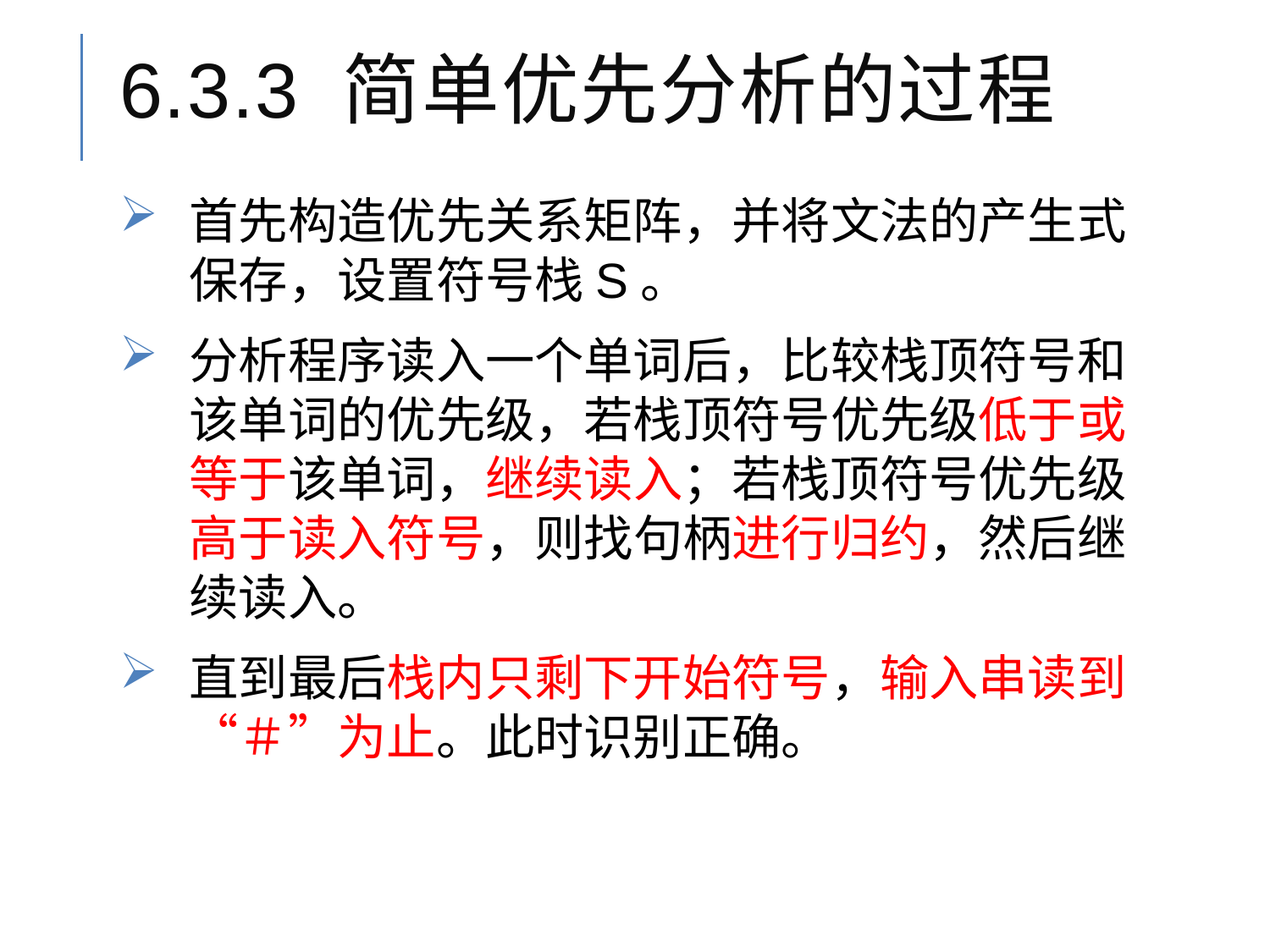

# 6.3.3 简单优先分析的过程
首先构造优先关系矩阵，并将文法的产生式保存，设置符号栈S。
分析程序读入一个单词后，比较栈顶符号和该单词的优先级，若栈顶符号优先级低于或等于该单词，继续读入；若栈顶符号优先级高于读入符号，则找句柄进行归约，然后继续读入。
直到最后栈内只剩下开始符号，输入串读到“＃”为止。此时识别正确。
23